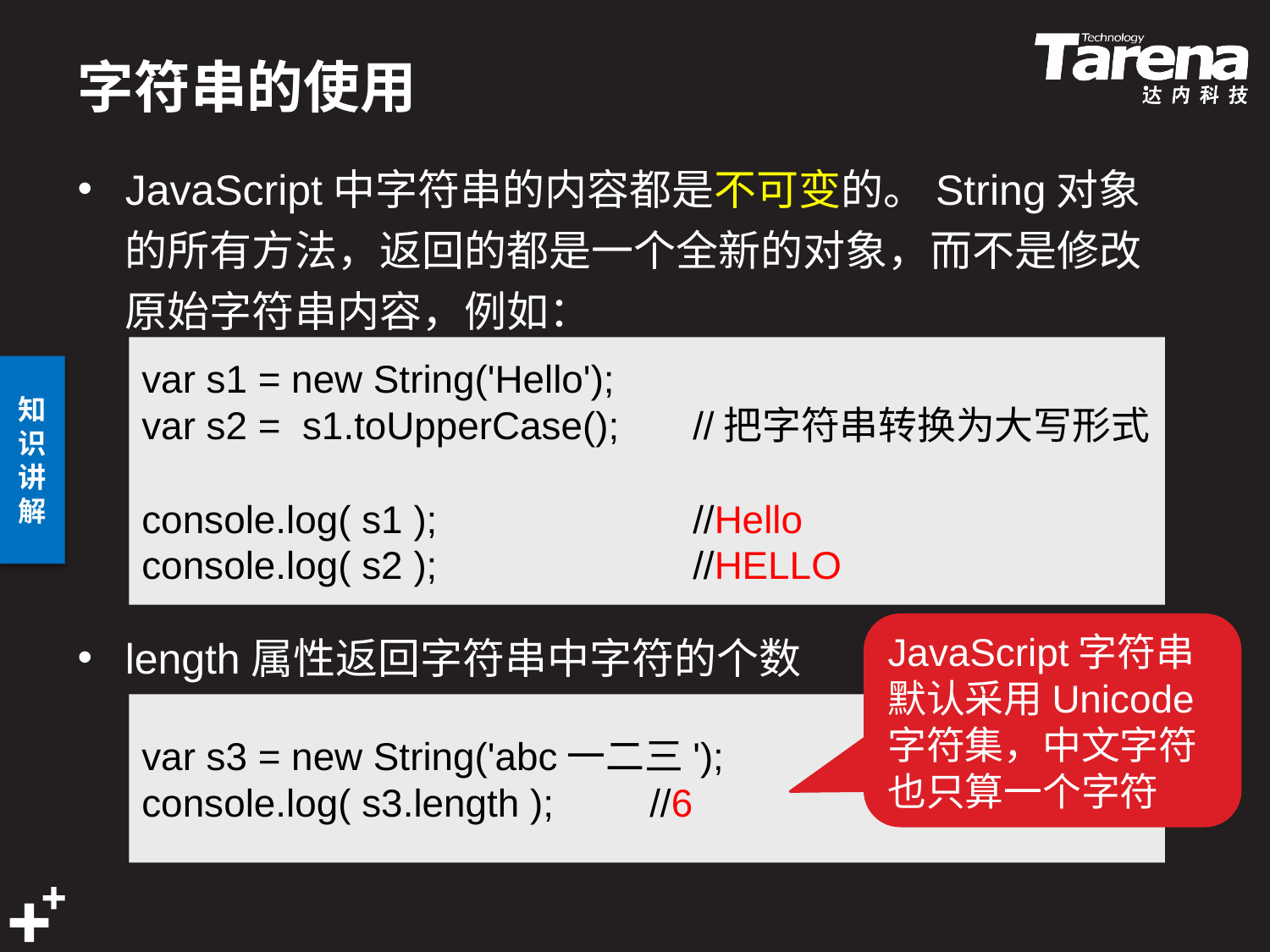

# 字符串的使用
JavaScript中字符串的内容都是不可变的。String对象的所有方法，返回的都是一个全新的对象，而不是修改原始字符串内容，例如：

length属性返回字符串中字符的个数

var s1 = new String('Hello');
var s2 =  s1.toUpperCase();	    //把字符串转换为大写形式

console.log( s1 );		    //Hello
console.log( s2 );		    //HELLO
JavaScript字符串默认采用Unicode字符集，中文字符也只算一个字符
var s3 = new String('abc一二三');
console.log( s3.length );	//6